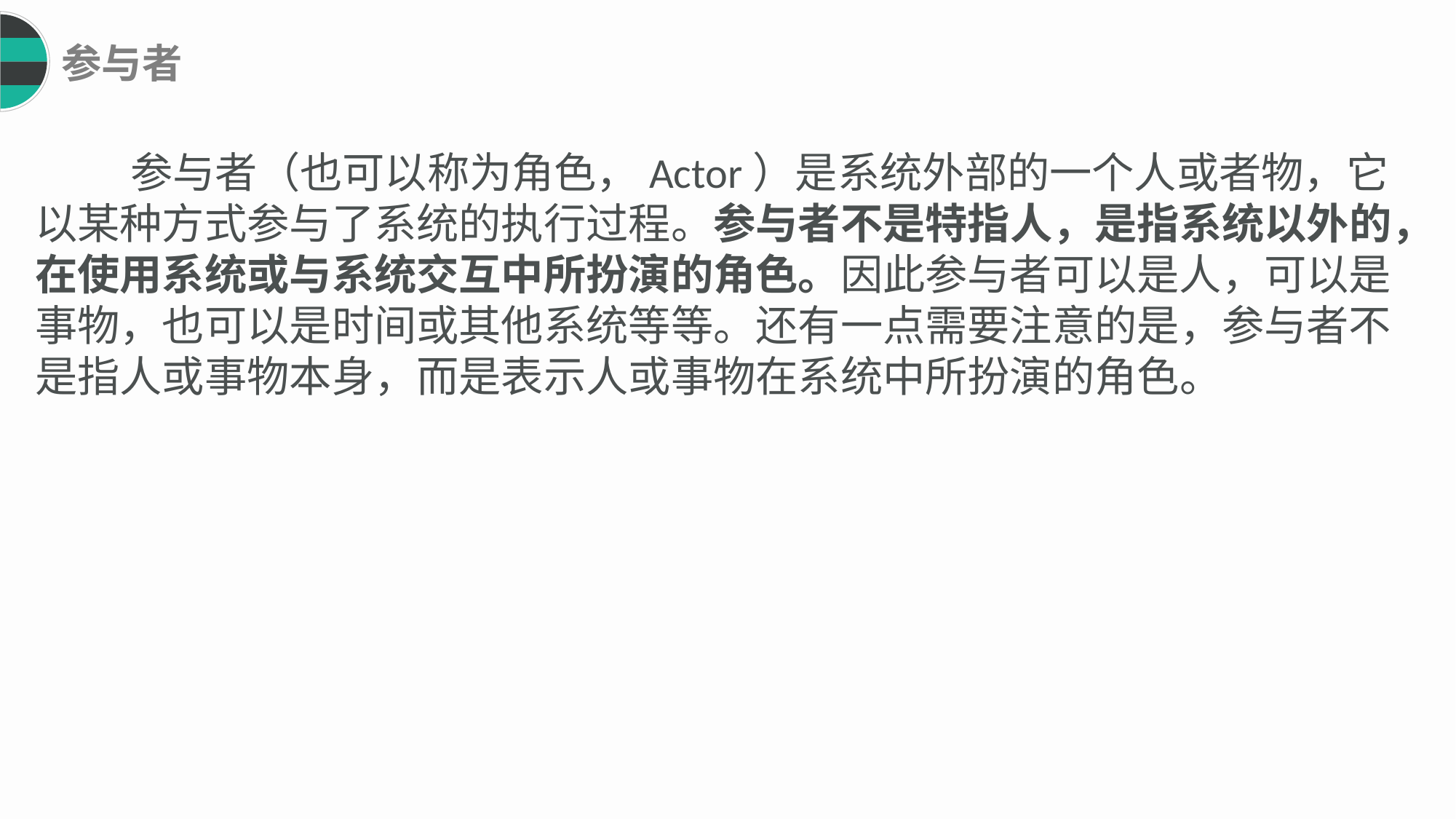

参与者
         参与者（也可以称为角色，Actor）是系统外部的一个人或者物，它以某种方式参与了系统的执行过程。参与者不是特指人，是指系统以外的，在使用系统或与系统交互中所扮演的角色。因此参与者可以是人，可以是事物，也可以是时间或其他系统等等。还有一点需要注意的是，参与者不是指人或事物本身，而是表示人或事物在系统中所扮演的角色。